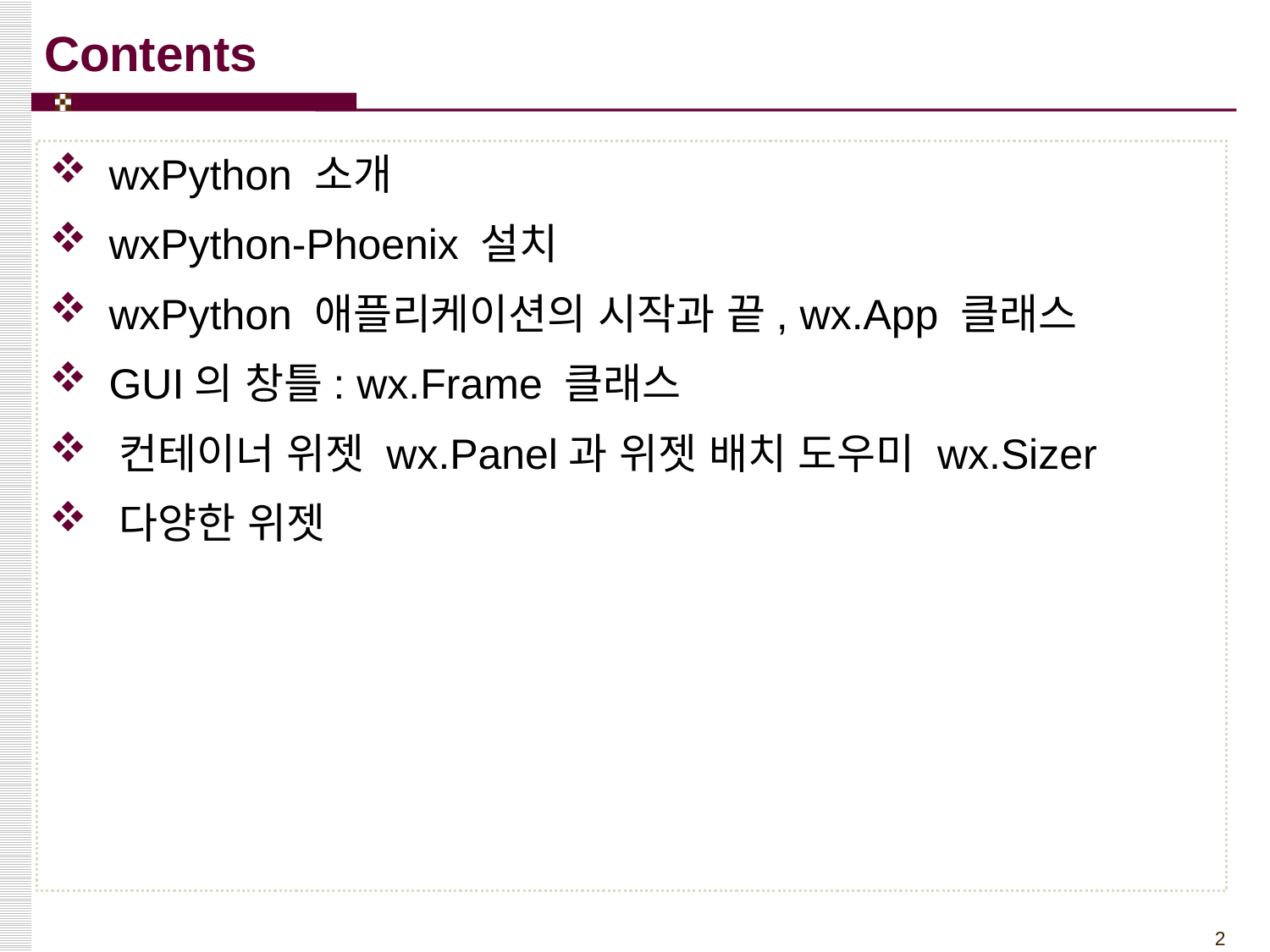

wxPython 소개
 wxPython-Phoenix 설치
 wxPython 애플리케이션의 시작과 끝, wx.App 클래스
 GUI의 창틀: wx.Frame 클래스
 컨테이너 위젯 wx.Panel과 위젯 배치 도우미 wx.Sizer
 다양한 위젯